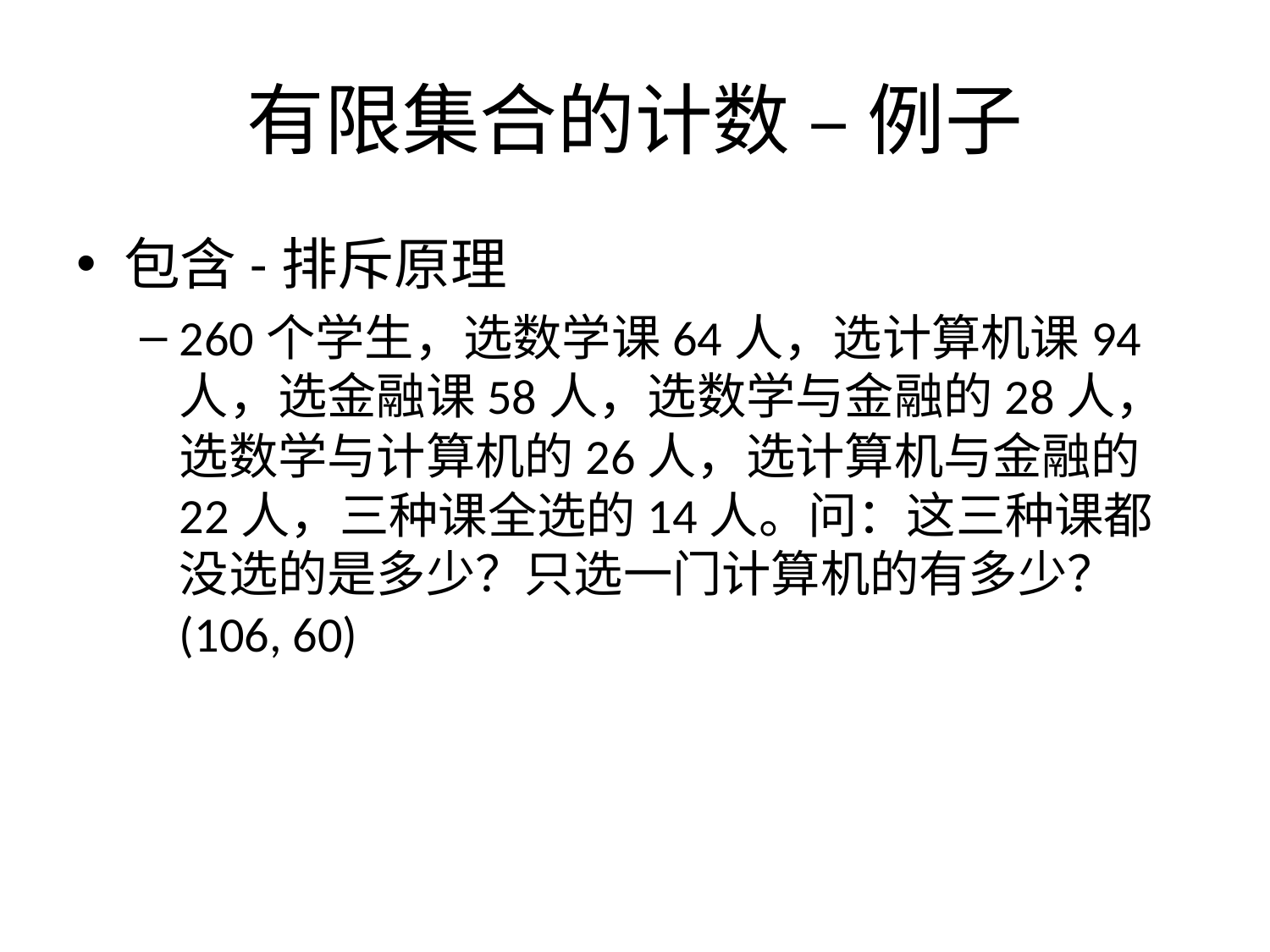

# 有限集合的计数 – 例子
包含-排斥原理
260个学生，选数学课64人，选计算机课94人，选金融课58人，选数学与金融的28人，选数学与计算机的26人，选计算机与金融的22人，三种课全选的14人。问：这三种课都没选的是多少？只选一门计算机的有多少？(106, 60)